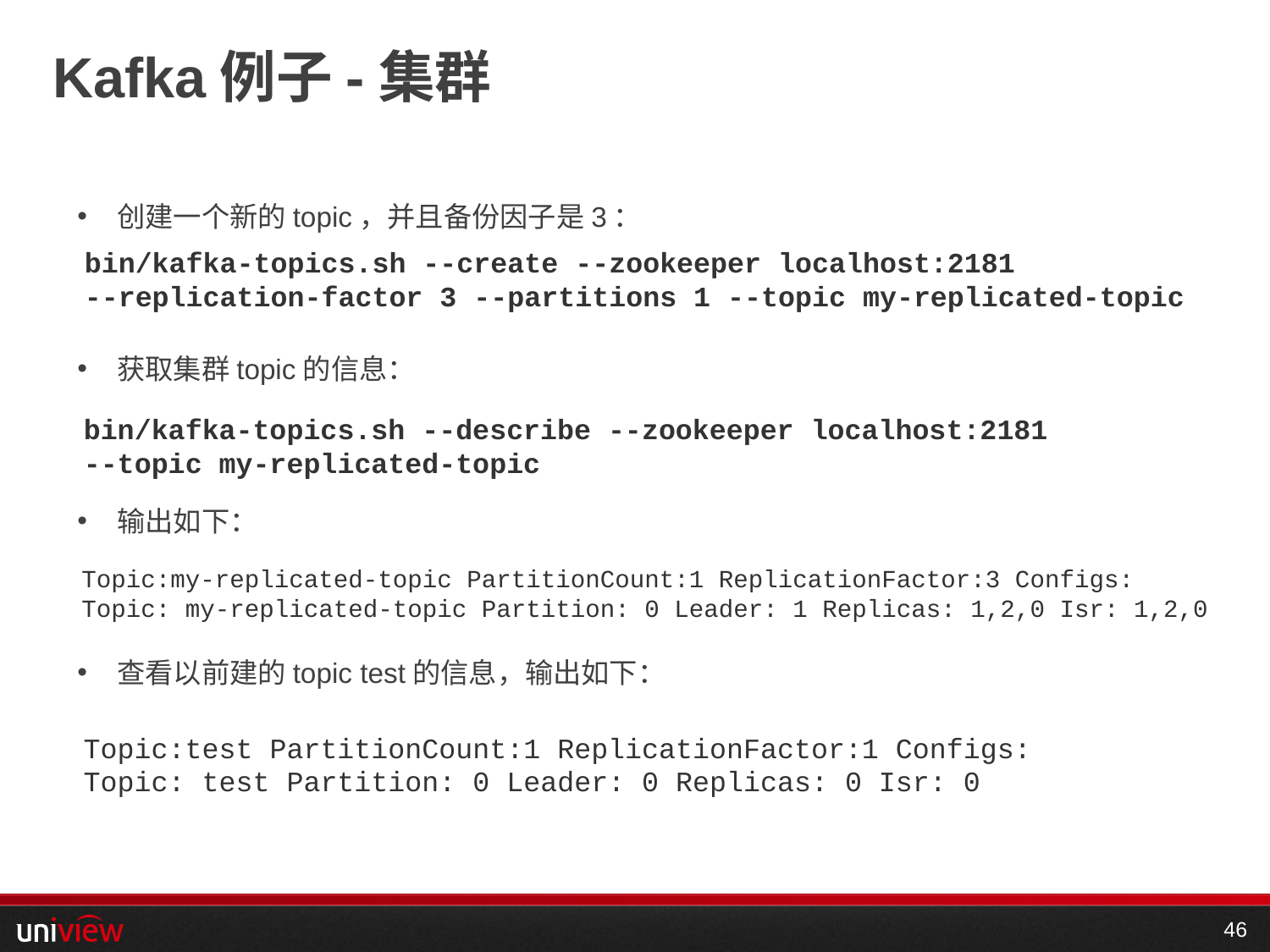

# Kafka例子-集群
创建一个新的topic，并且备份因子是3：

获取集群topic的信息：

输出如下：

查看以前建的topic test的信息，输出如下：

bin/kafka-topics.sh --create --zookeeper localhost:2181
--replication-factor 3 --partitions 1 --topic my-replicated-topic
bin/kafka-topics.sh --describe --zookeeper localhost:2181
--topic my-replicated-topic
Topic:my-replicated-topic PartitionCount:1 ReplicationFactor:3 Configs:
Topic: my-replicated-topic Partition: 0 Leader: 1 Replicas: 1,2,0 Isr: 1,2,0
Topic:test PartitionCount:1 ReplicationFactor:1 Configs:
Topic: test Partition: 0 Leader: 0 Replicas: 0 Isr: 0